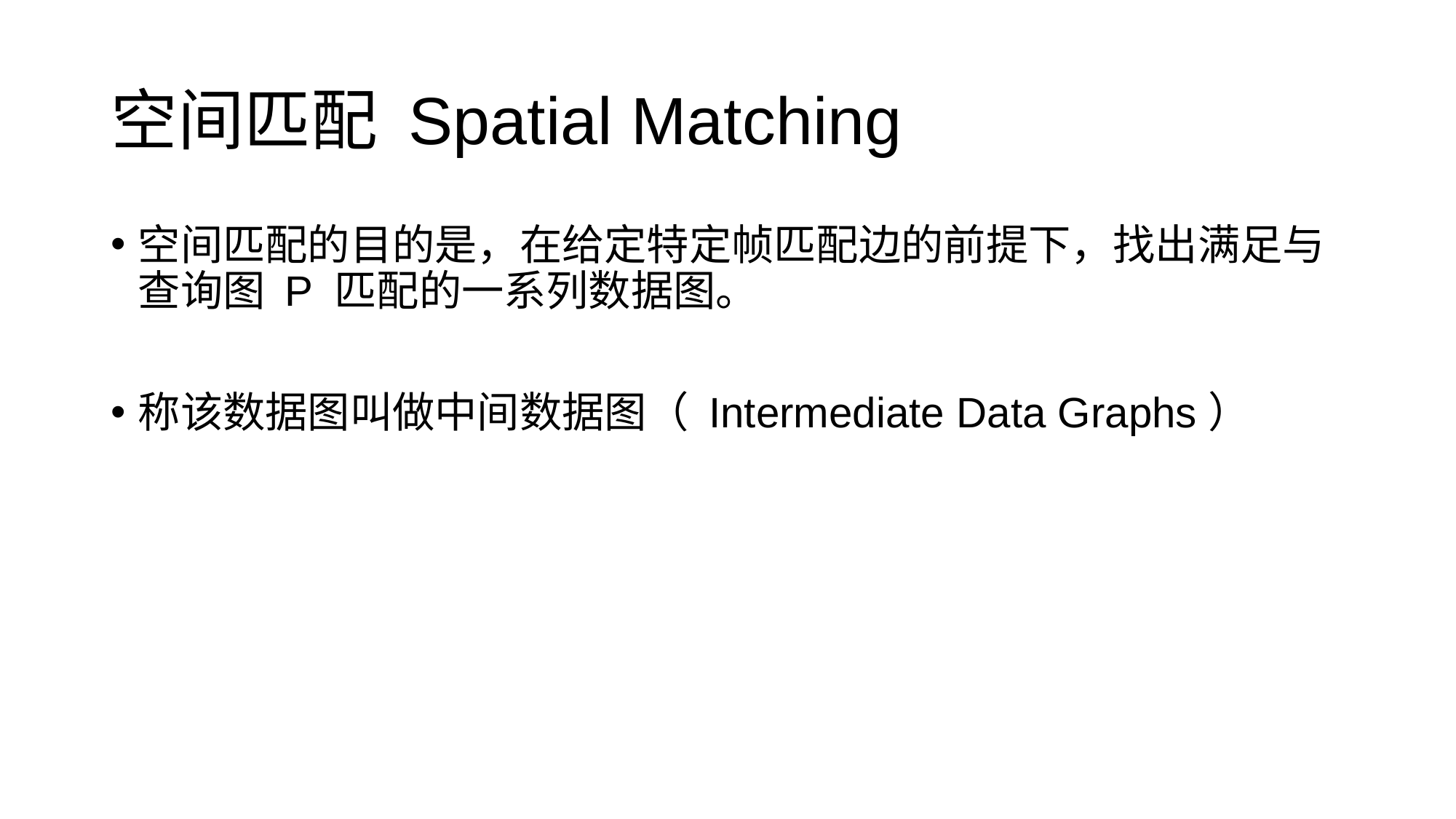

# 空间匹配 Spatial Matching
空间匹配的目的是，在给定特定帧匹配边的前提下，找出满足与查询图 P 匹配的一系列数据图。

称该数据图叫做中间数据图（ Intermediate Data Graphs）